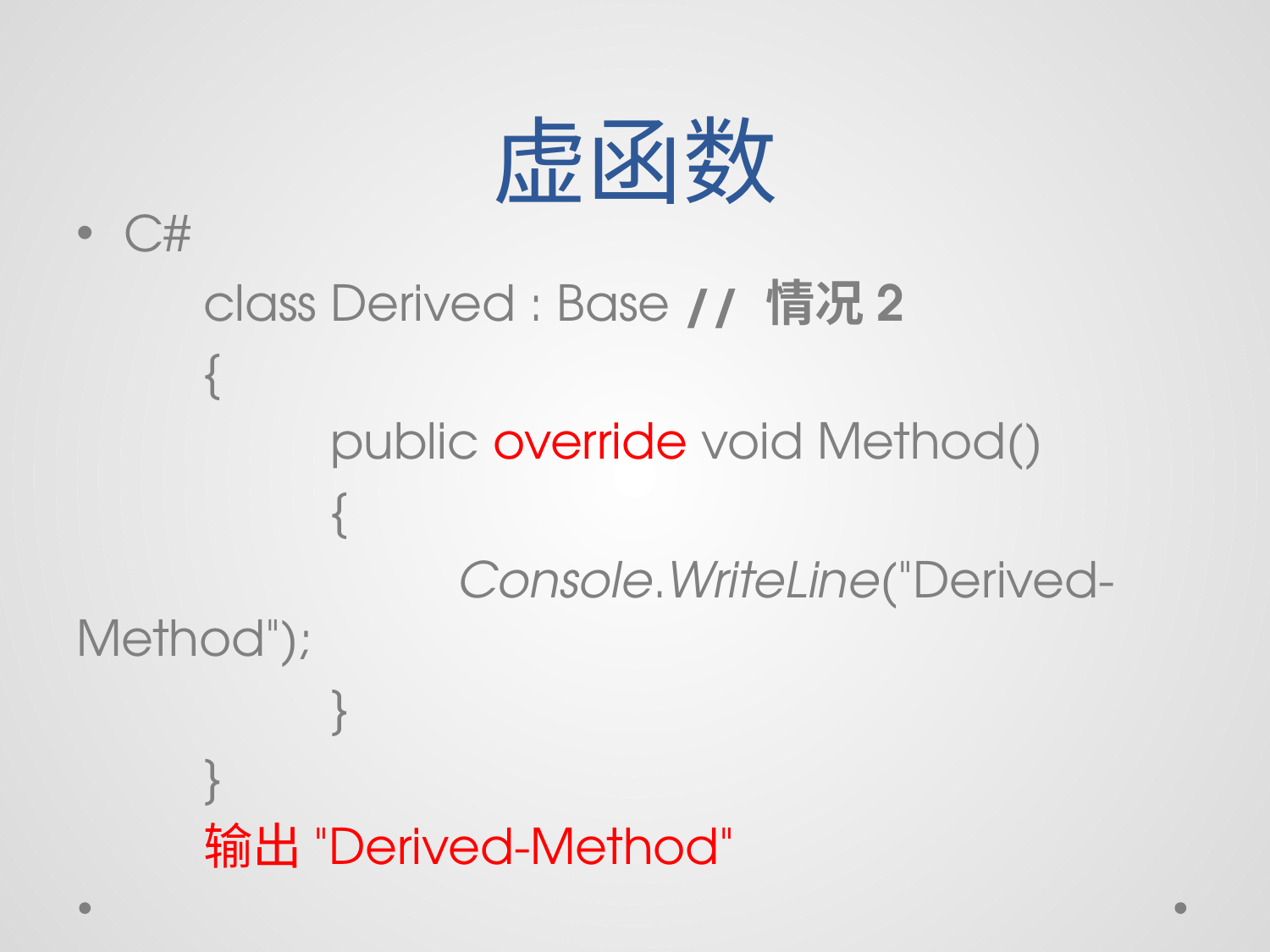

# 虚函数
C#
	class Derived : Base // 情况2
	{
		public override void Method()
		{
			Console.WriteLine("Derived-Method");
		}
	}
	输出"Derived-Method"